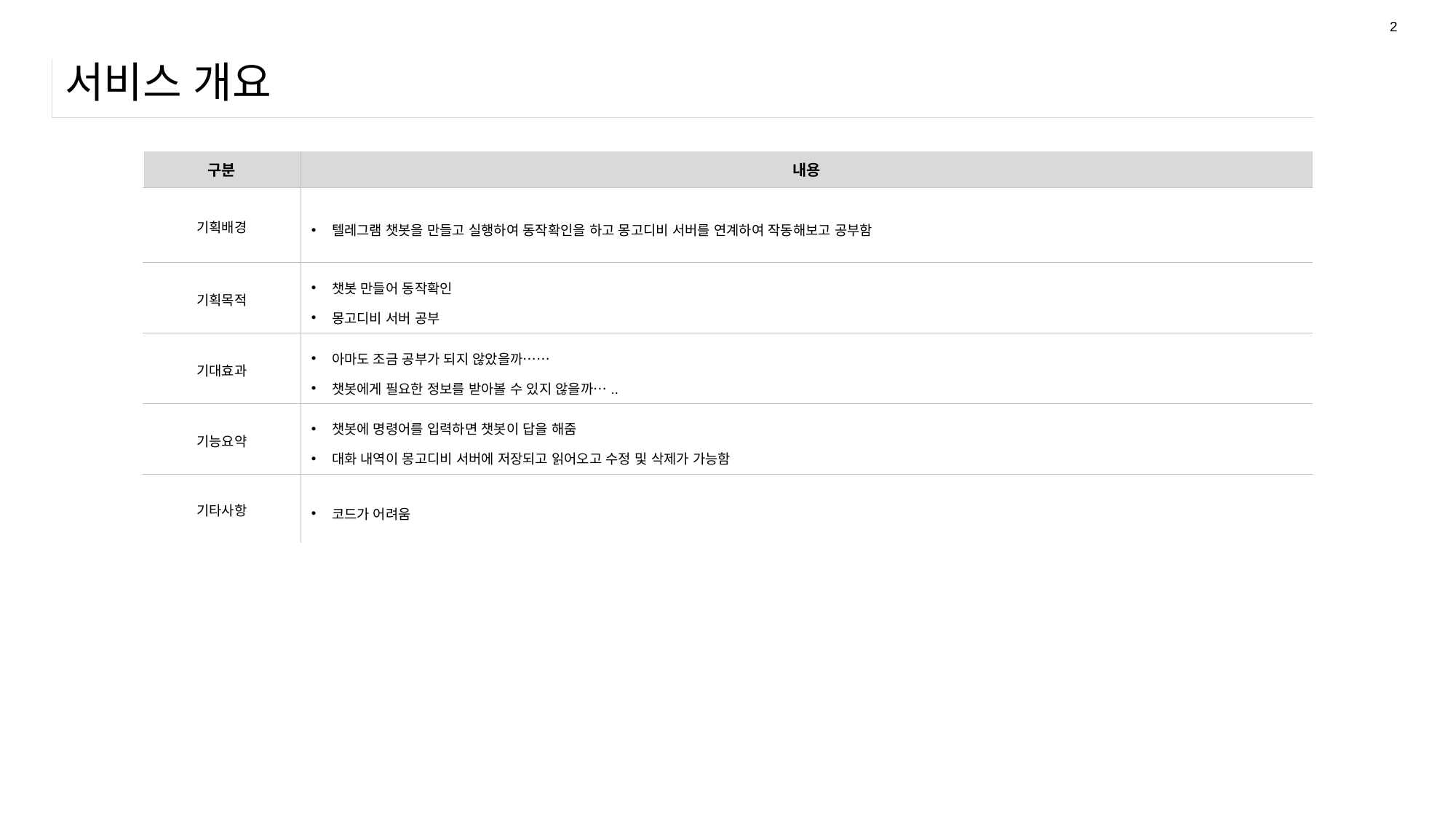

2
# 서비스 개요
| 구분 | 내용 |
| --- | --- |
| 기획배경 | 텔레그램 챗봇을 만들고 실행하여 동작확인을 하고 몽고디비 서버를 연계하여 작동해보고 공부함 |
| 기획목적 | 챗봇 만들어 동작확인 몽고디비 서버 공부 |
| 기대효과 | 아마도 조금 공부가 되지 않았을까…… 챗봇에게 필요한 정보를 받아볼 수 있지 않을까….. |
| 기능요약 | 챗봇에 명령어를 입력하면 챗봇이 답을 해줌 대화 내역이 몽고디비 서버에 저장되고 읽어오고 수정 및 삭제가 가능함 |
| 기타사항 | 코드가 어려움 |